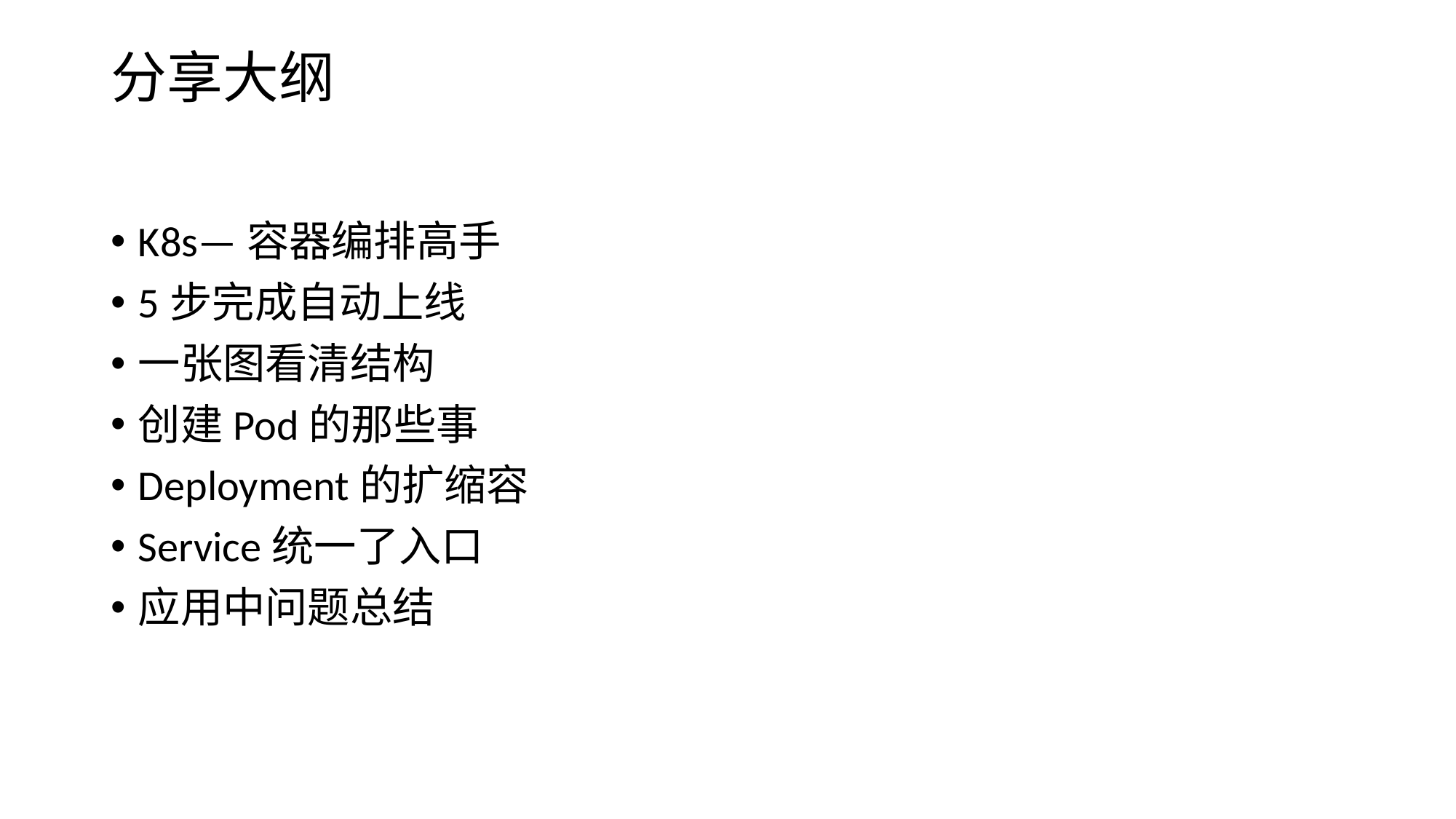

# 分享大纲
K8s—容器编排高手
5步完成自动上线
一张图看清结构
创建Pod的那些事
Deployment的扩缩容
Service统一了入口
应用中问题总结